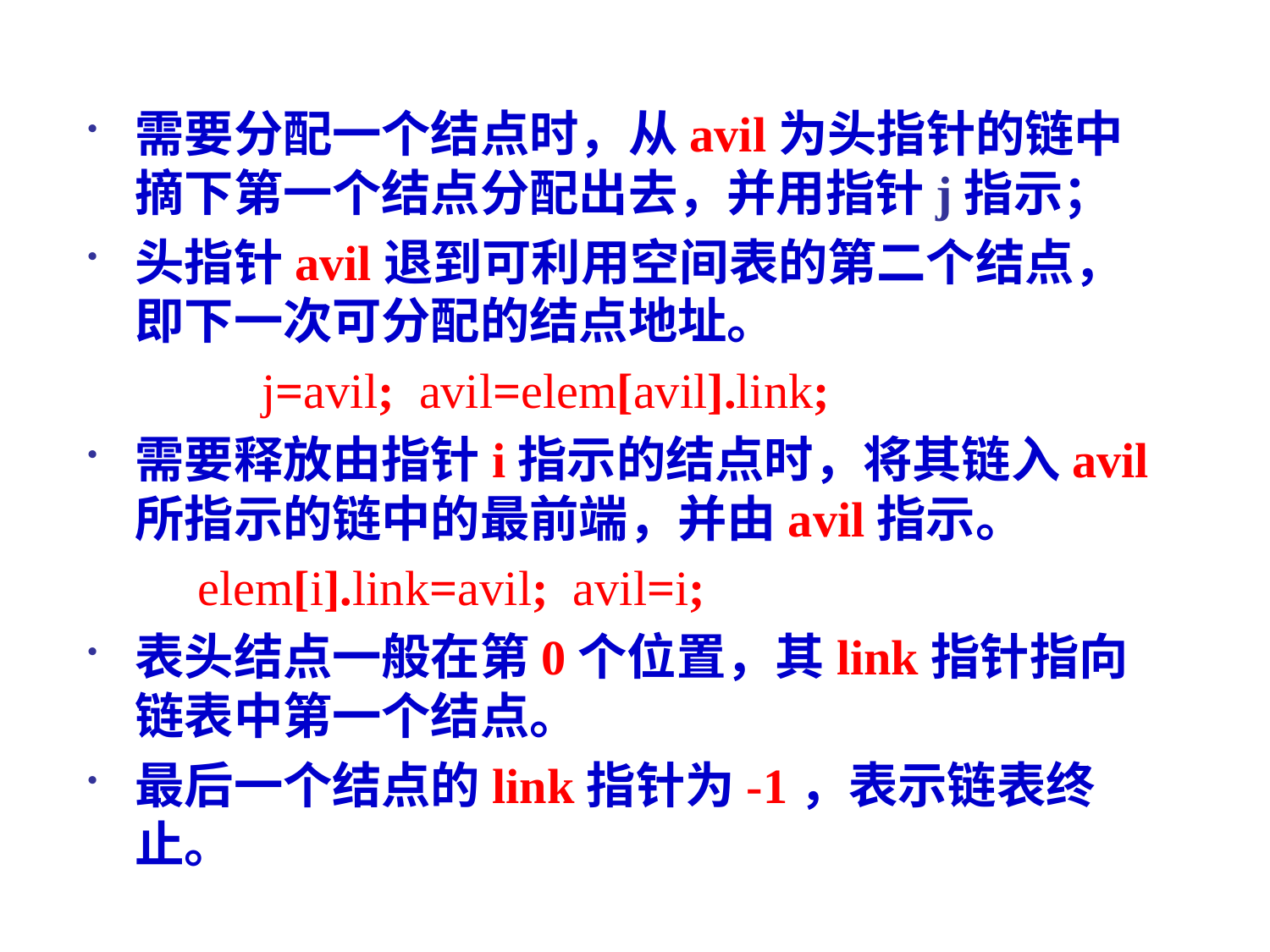

需要分配一个结点时，从avil为头指针的链中摘下第一个结点分配出去，并用指针j指示；
头指针avil退到可利用空间表的第二个结点，即下一次可分配的结点地址。
		j=avil;  avil=elem[avil].link;
需要释放由指针i指示的结点时，将其链入avil所指示的链中的最前端，并由avil指示。
         elem[i].link=avil;  avil=i;
表头结点一般在第0个位置，其link指针指向链表中第一个结点。
最后一个结点的link指针为-1，表示链表终止。
196